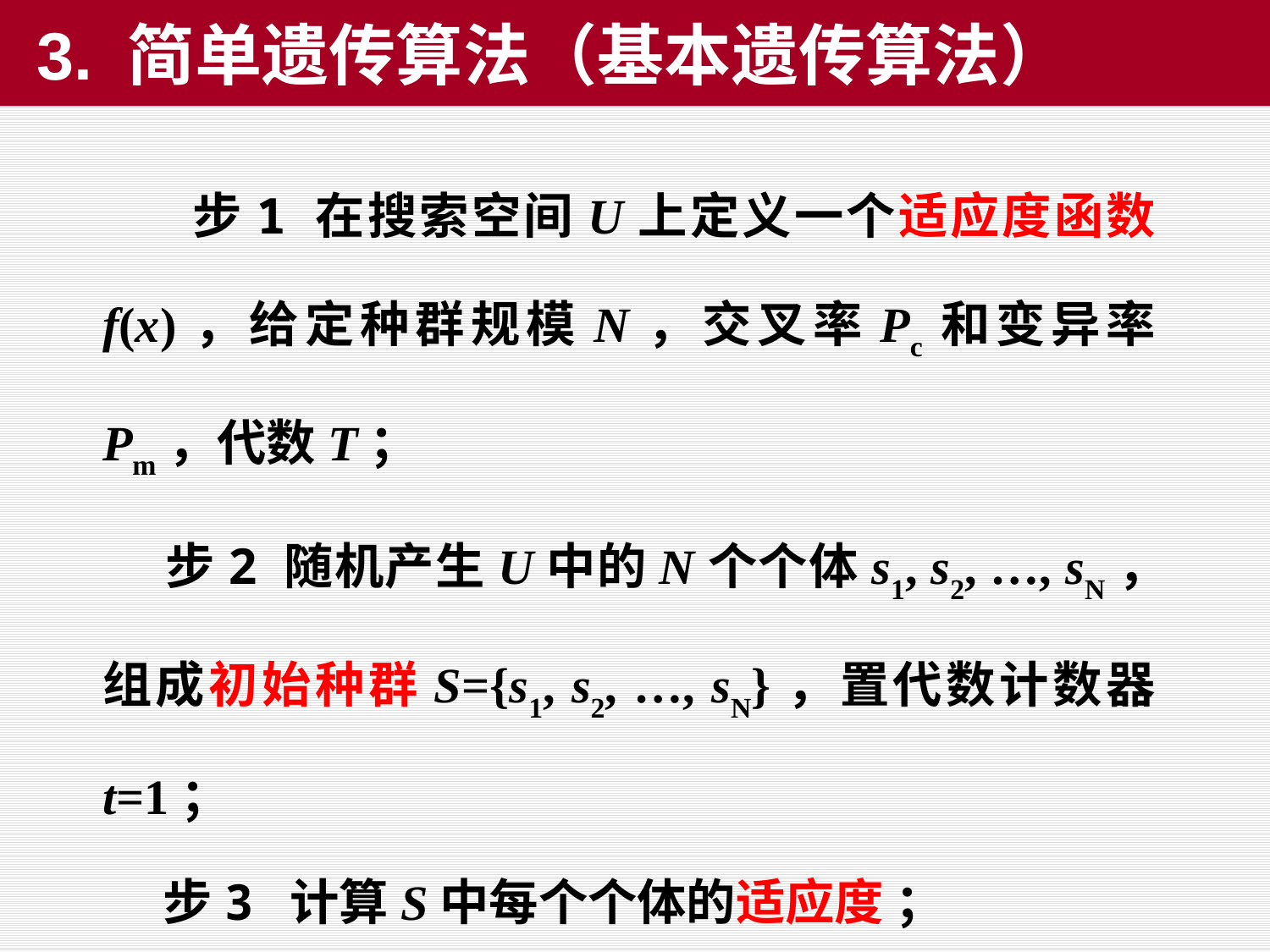

# 3. 简单遗传算法（基本遗传算法）
　　步1 在搜索空间U上定义一个适应度函数f(x)，给定种群规模N，交叉率Pc和变异率Pm，代数T；
　 步2 随机产生U中的N个个体s1, s2, …, sN，组成初始种群S={s1, s2, …, sN}，置代数计数器t=1；
　 步3  计算S中每个个体的适应度 ；
　 步4 若终止条件满足，则取S中适应度最大的个体作为所求结果，算法结束。